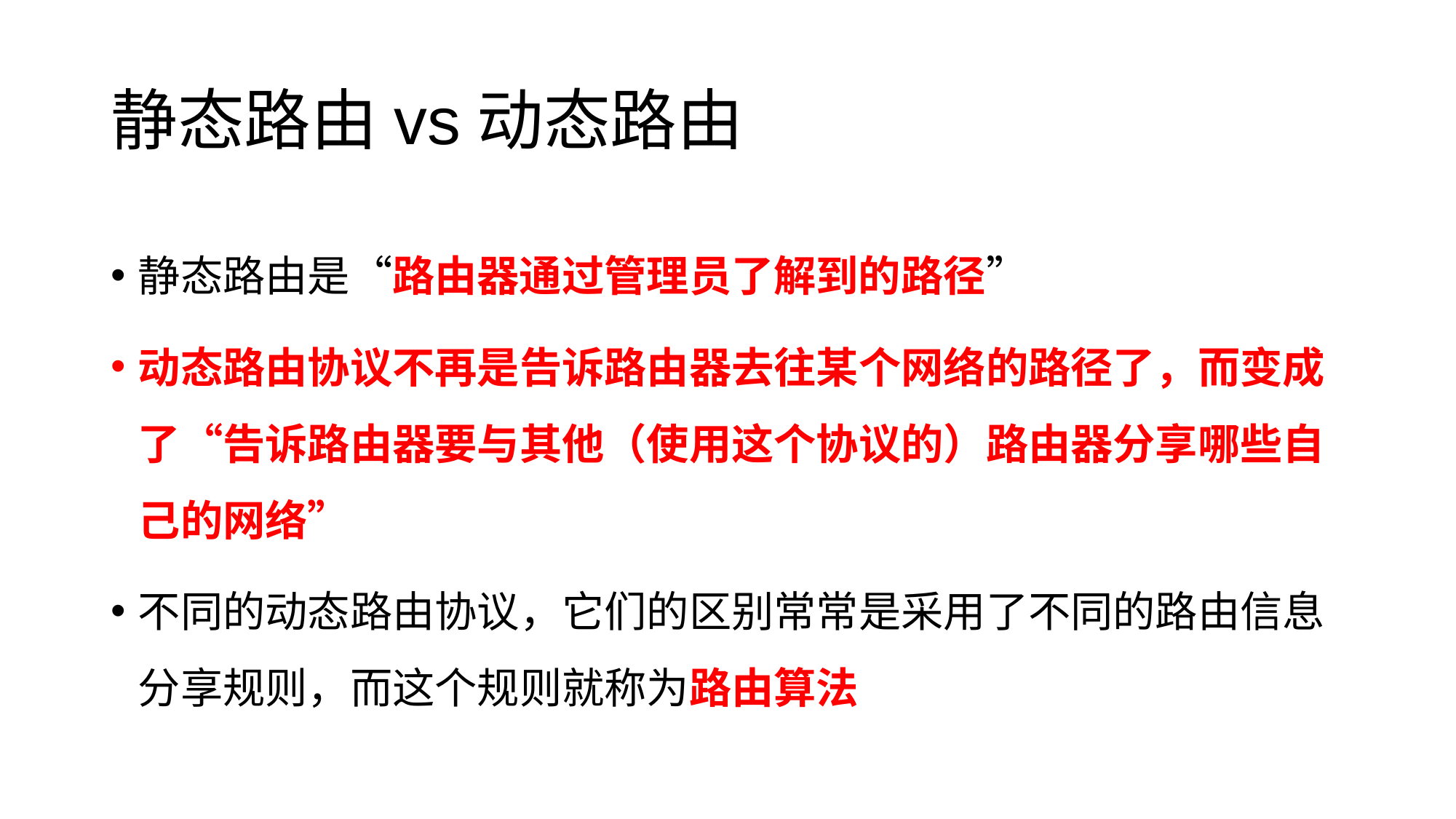

# 静态路由vs动态路由
静态路由是“路由器通过管理员了解到的路径”
动态路由协议不再是告诉路由器去往某个网络的路径了，而变成了“告诉路由器要与其他（使用这个协议的）路由器分享哪些自己的网络”
不同的动态路由协议，它们的区别常常是采用了不同的路由信息分享规则，而这个规则就称为路由算法